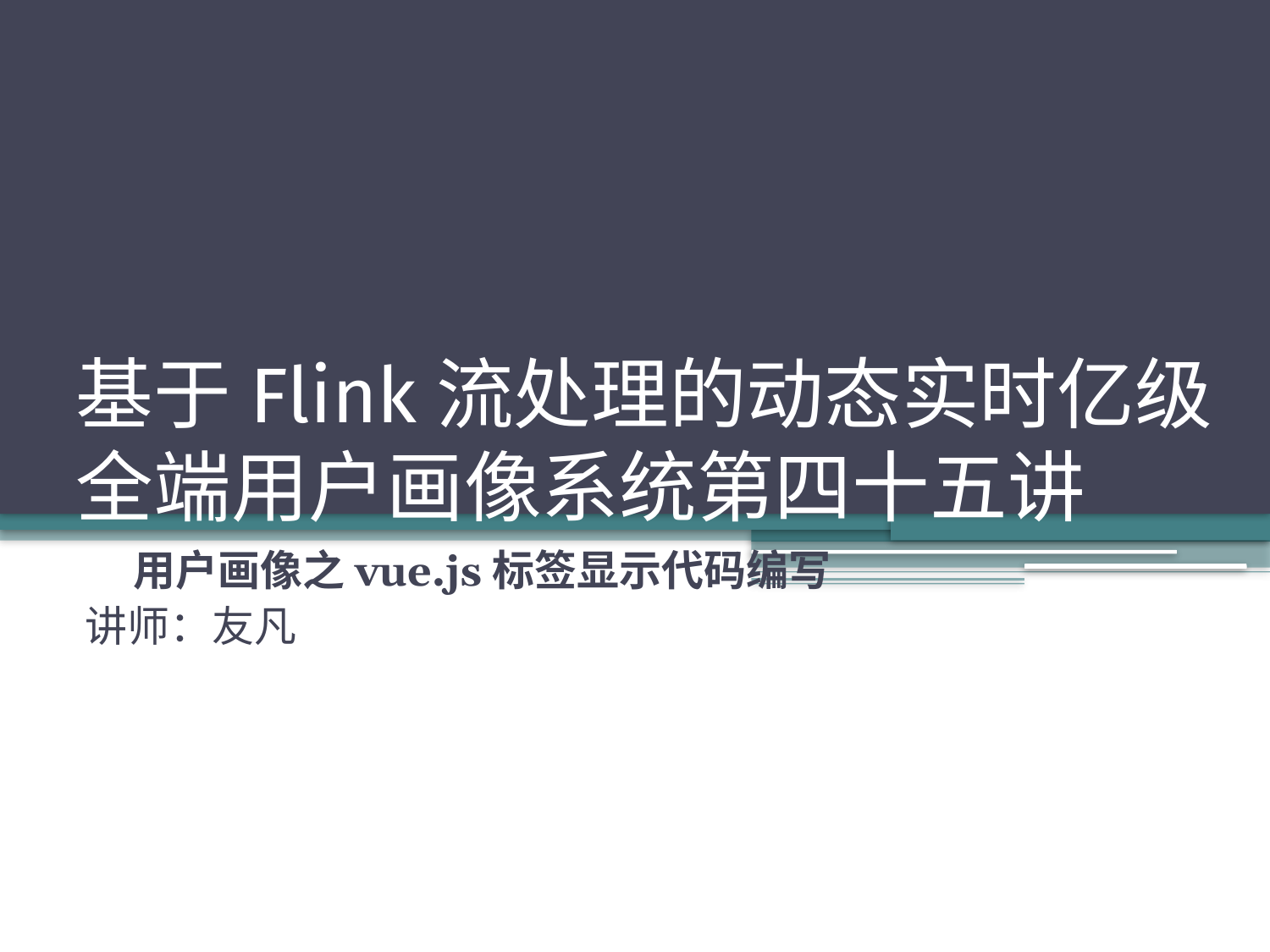

# 基于Flink流处理的动态实时亿级全端用户画像系统第四十五讲
    用户画像之vue.js标签显示代码编写
讲师：友凡